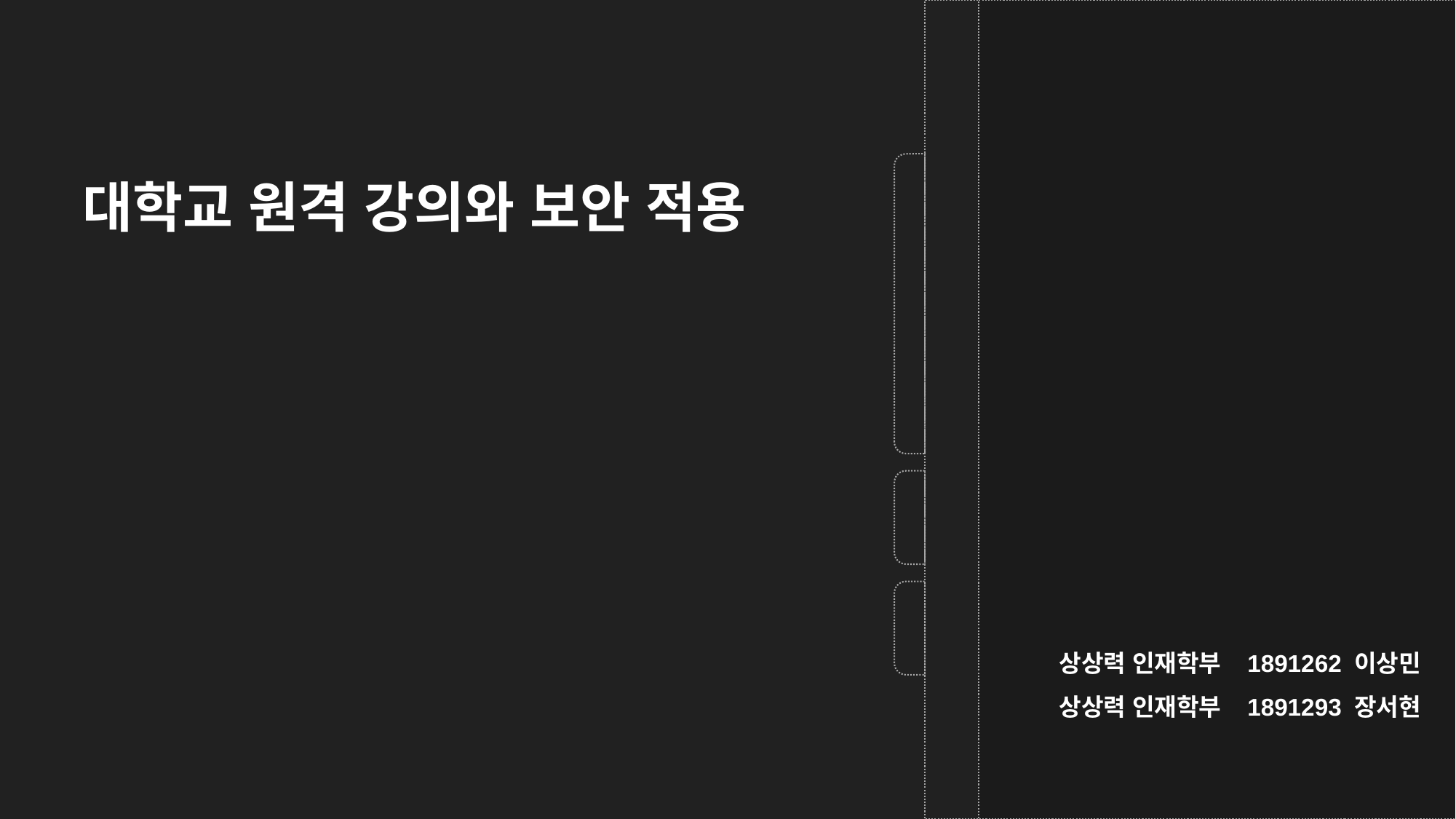

대학교 원격 강의와 보안 적용

상상력 인재학부   1891262 이상민
상상력 인재학부   1891293 장서현